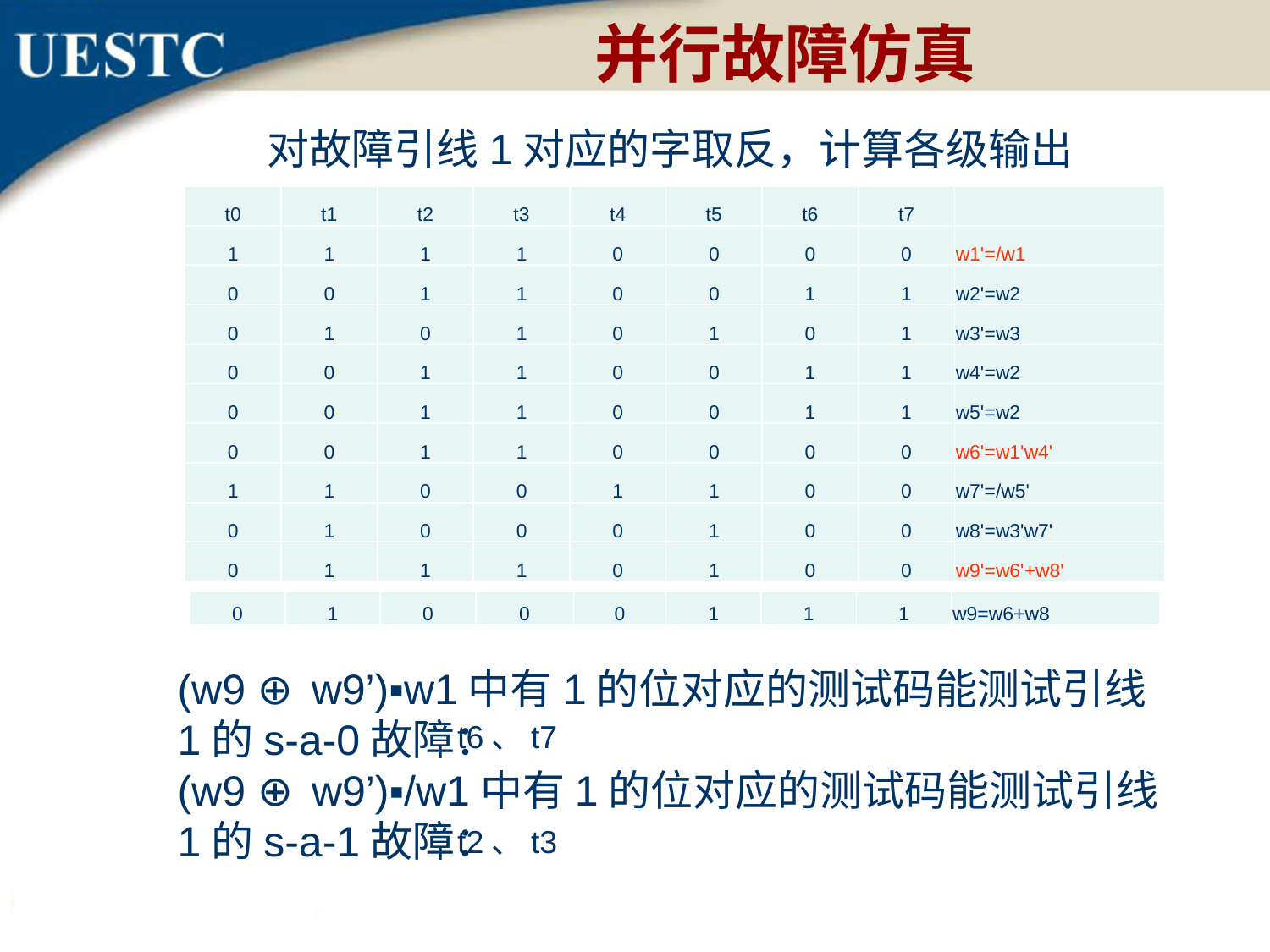

并行故障仿真
对故障引线1对应的字取反，计算各级输出
| t0 | t1 | t2 | t3 | t4 | t5 | t6 | t7 |  |
| --- | --- | --- | --- | --- | --- | --- | --- | --- |
| 1 | 1 | 1 | 1 | 0 | 0 | 0 | 0 | w1'=/w1 |
| 0 | 0 | 1 | 1 | 0 | 0 | 1 | 1 | w2'=w2 |
| 0 | 1 | 0 | 1 | 0 | 1 | 0 | 1 | w3'=w3 |
| 0 | 0 | 1 | 1 | 0 | 0 | 1 | 1 | w4'=w2 |
| 0 | 0 | 1 | 1 | 0 | 0 | 1 | 1 | w5'=w2 |
| 0 | 0 | 1 | 1 | 0 | 0 | 0 | 0 | w6'=w1'w4' |
| 1 | 1 | 0 | 0 | 1 | 1 | 0 | 0 | w7'=/w5' |
| 0 | 1 | 0 | 0 | 0 | 1 | 0 | 0 | w8'=w3'w7' |
| 0 | 1 | 1 | 1 | 0 | 1 | 0 | 0 | w9'=w6'+w8' |
| 0 | 1 | 0 | 0 | 0 | 1 | 1 | 1 | w9=w6+w8 |
| --- | --- | --- | --- | --- | --- | --- | --- | --- |
(w9 ⊕ w9’)▪w1中有1的位对应的测试码能测试引线1的s-a-0故障：
(w9 ⊕ w9’)▪/w1中有1的位对应的测试码能测试引线1的s-a-1故障：
t6、t7
t2、t3